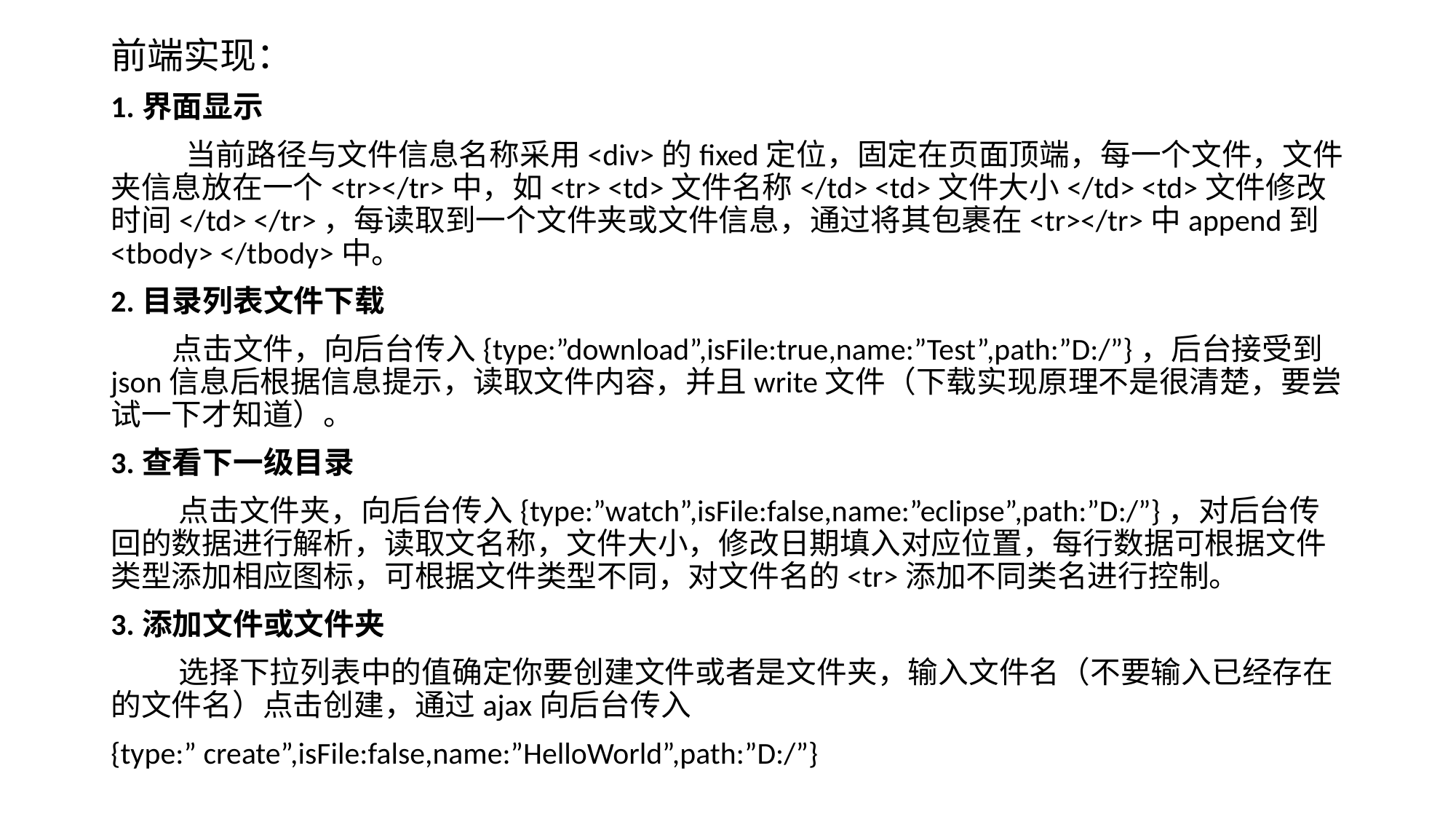

前端实现：
1.界面显示
          当前路径与文件信息名称采用<div>的fixed定位，固定在页面顶端，每一个文件，文件夹信息放在一个<tr></tr>中，如<tr> <td>文件名称</td> <td>文件大小</td> <td>文件修改时间</td> </tr>，每读取到一个文件夹或文件信息，通过将其包裹在<tr></tr>中append到<tbody> </tbody>中。
2.目录列表文件下载
        点击文件，向后台传入{type:”download”,isFile:true,name:”Test”,path:”D:/”}，后台接受到json信息后根据信息提示，读取文件内容，并且write文件（下载实现原理不是很清楚，要尝试一下才知道）。
3.查看下一级目录
         点击文件夹，向后台传入{type:”watch”,isFile:false,name:”eclipse”,path:”D:/”}，对后台传回的数据进行解析，读取文名称，文件大小，修改日期填入对应位置，每行数据可根据文件类型添加相应图标，可根据文件类型不同，对文件名的<tr>添加不同类名进行控制。
3.添加文件或文件夹
         选择下拉列表中的值确定你要创建文件或者是文件夹，输入文件名（不要输入已经存在的文件名）点击创建，通过ajax向后台传入
{type:” create”,isFile:false,name:”HelloWorld”,path:”D:/”}